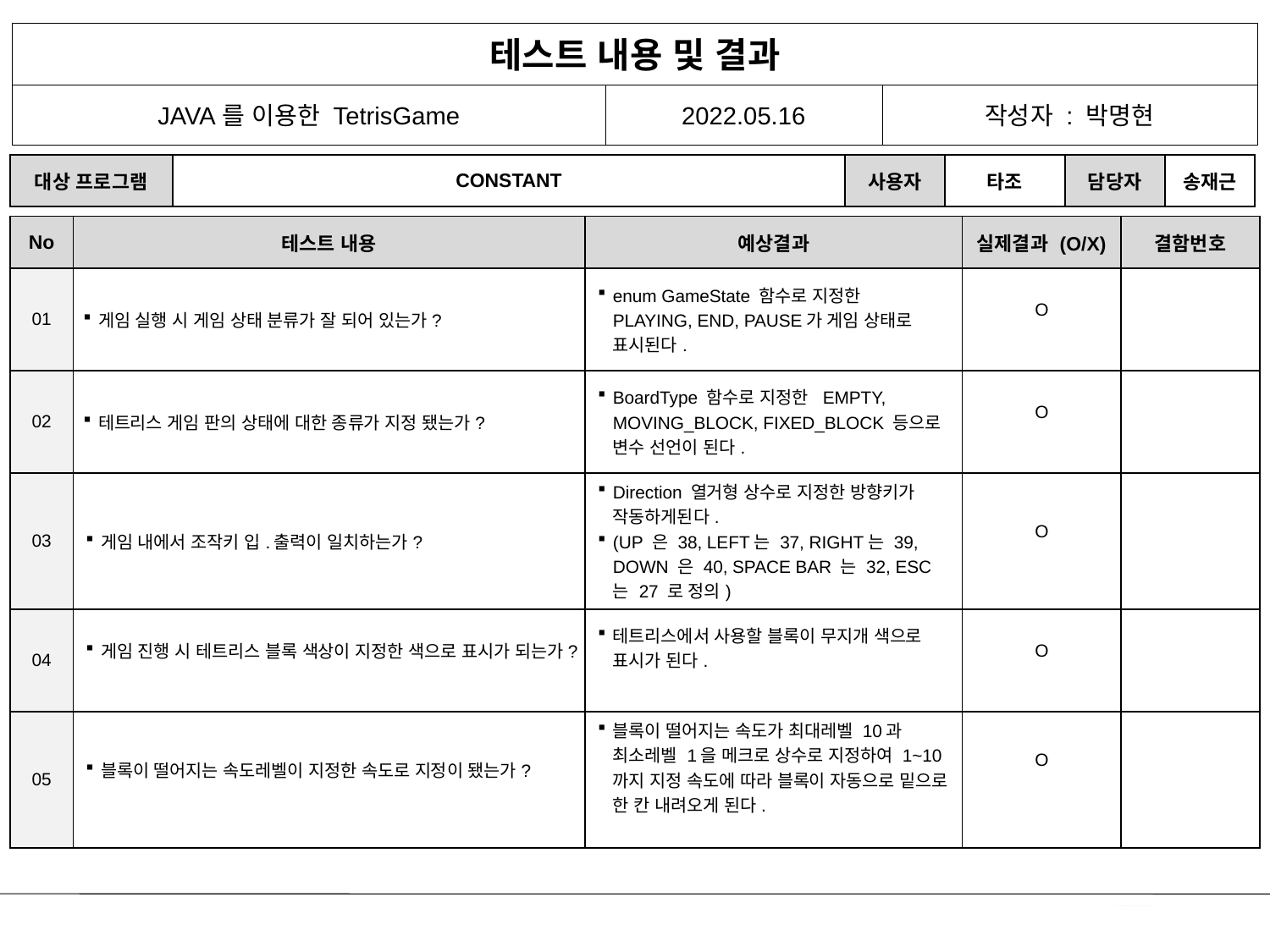

테스트 내용 및 결과
JAVA를 이용한 TetrisGame
2022.05.16
작성자 : 박명현
| 대상 프로그램 | CONSTANT | 사용자 | 타조 | 담당자 | 송재근 |
| --- | --- | --- | --- | --- | --- |
| No | 테스트 내용 | 예상결과 | 실제결과 (O/X) | 결함번호 |
| --- | --- | --- | --- | --- |
| 01 | 게임 실행 시 게임 상태 분류가 잘 되어 있는가? | enum GameState 함수로 지정한 PLAYING, END, PAUSE가 게임 상태로 표시된다. | O |  |
| 02 | 테트리스 게임 판의 상태에 대한 종류가 지정 됐는가? | BoardType 함수로 지정한 EMPTY, MOVING\_BLOCK, FIXED\_BLOCK 등으로 변수 선언이 된다. | O |  |
| 03 | 게임 내에서 조작키 입.출력이 일치하는가? | Direction 열거형 상수로 지정한 방향키가 작동하게된다. (UP 은 38, LEFT는 37, RIGHT는 39, DOWN 은 40, SPACE BAR 는 32, ESC는 27 로 정의) | O |  |
| 04 | 게임 진행 시 테트리스 블록 색상이 지정한 색으로 표시가 되는가? | 테트리스에서 사용할 블록이 무지개 색으로 표시가 된다. | O |  |
| 05 | 블록이 떨어지는 속도레벨이 지정한 속도로 지정이 됐는가? | 블록이 떨어지는 속도가 최대레벨 10과 최소레벨 1을 메크로 상수로 지정하여 1~10까지 지정 속도에 따라 블록이 자동으로 밑으로 한 칸 내려오게 된다. | O |  |